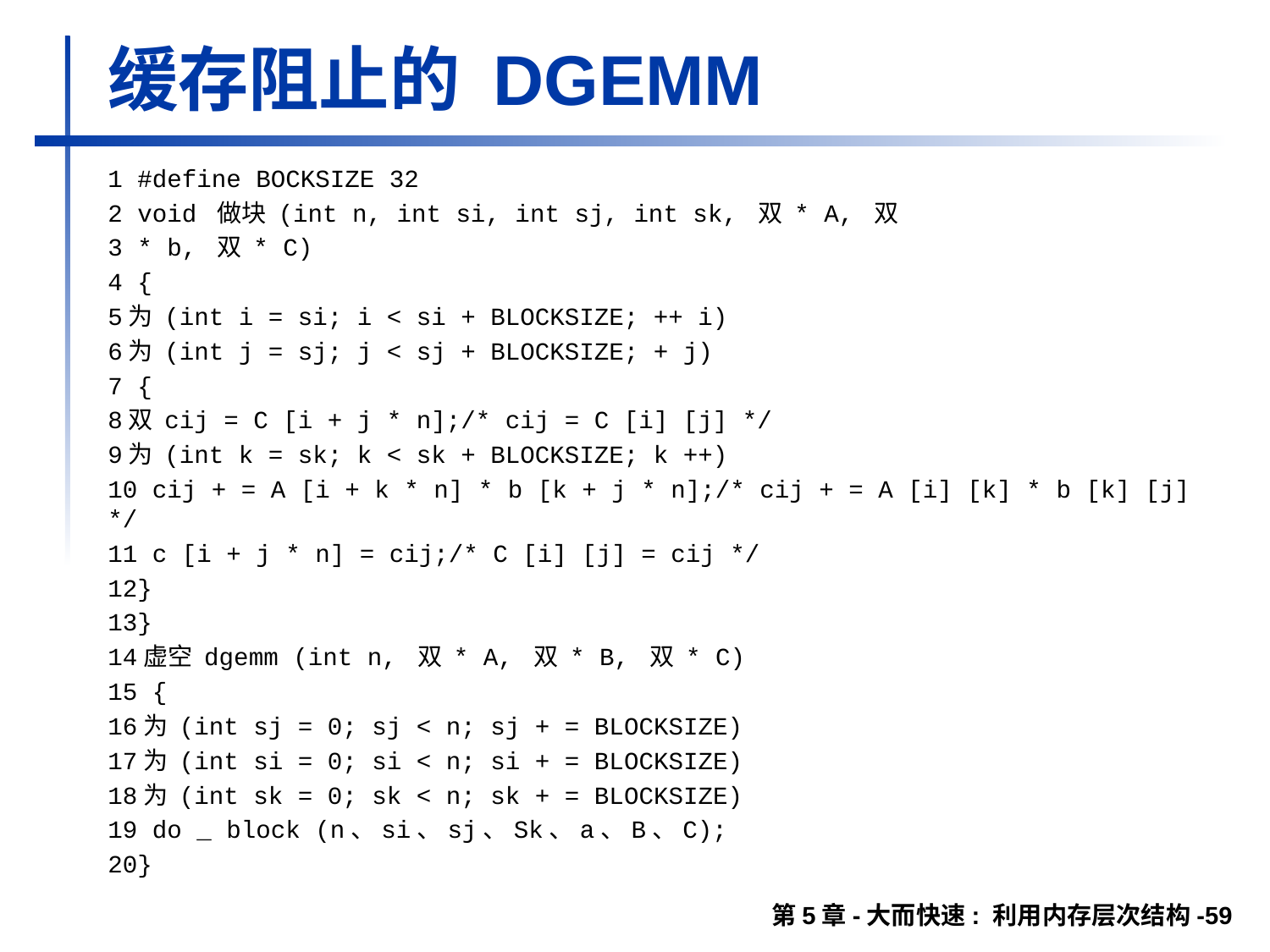

# 缓存阻止的 DGEMM
1 #define BOCKSIZE 32
2 void 做块 (int n, int si, int sj, int sk, 双 * A, 双
3 * b, 双 * C)
4 {
5为 (int i = si; i < si + BLOCKSIZE; ++ i)
6为 (int j = sj; j < sj + BLOCKSIZE; + j)
7 {
8双 cij = C [i + j * n];/* cij = C [i] [j] */
9为 (int k = sk; k < sk + BLOCKSIZE; k ++)
10 cij + = A [i + k * n] * b [k + j * n];/* cij + = A [i] [k] * b [k] [j] */
11 c [i + j * n] = cij;/* C [i] [j] = cij */
12}
13}
14虚空 dgemm (int n, 双 * A, 双 * B, 双 * C)
15 {
16为 (int sj = 0; sj < n; sj + = BLOCKSIZE)
17为 (int si = 0; si < n; si + = BLOCKSIZE)
18为 (int sk = 0; sk < n; sk + = BLOCKSIZE)
19 do _ block (n、si、sj、Sk、a、B、C);
20}
第5章-大而快速: 利用内存层次结构-59